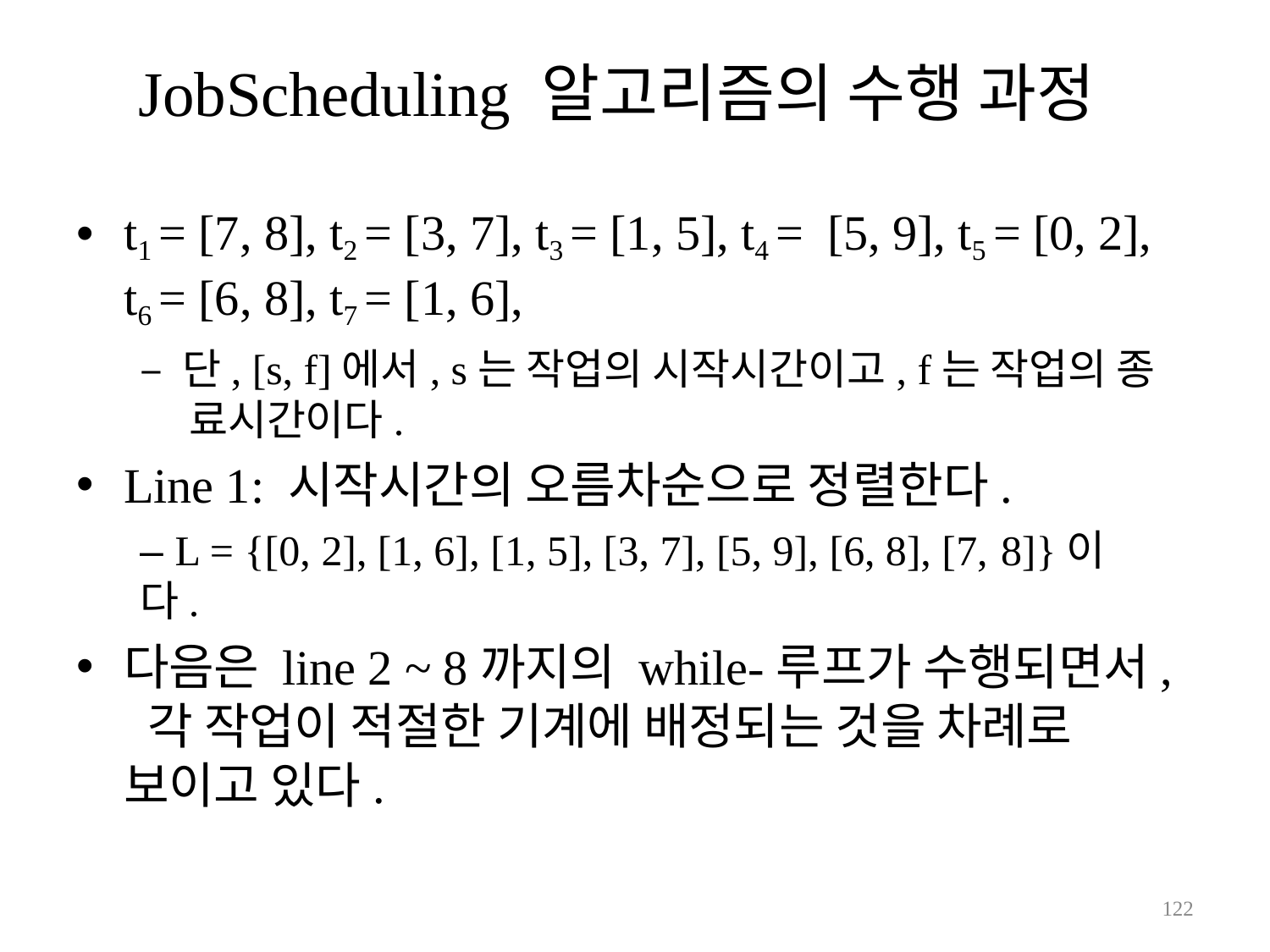

# JobScheduling 알고리즘의 수행 과정
t1 = [7, 8], t2 = [3, 7], t3 = [1, 5], t4 = [5, 9], t5 = [0, 2],
t6 = [6, 8], t7 = [1, 6],
– 단, [s, f]에서, s는 작업의 시작시간이고, f는 작업의 종  료시간이다.
Line 1: 시작시간의 오름차순으로 정렬한다.
– L = {[0, 2], [1, 6], [1, 5], [3, 7], [5, 9], [6, 8], [7, 8]}이다.
다음은 line 2 ~ 8까지의 while-루프가 수행되면서,  각 작업이 적절한 기계에 배정되는 것을 차례로  보이고 있다.
122